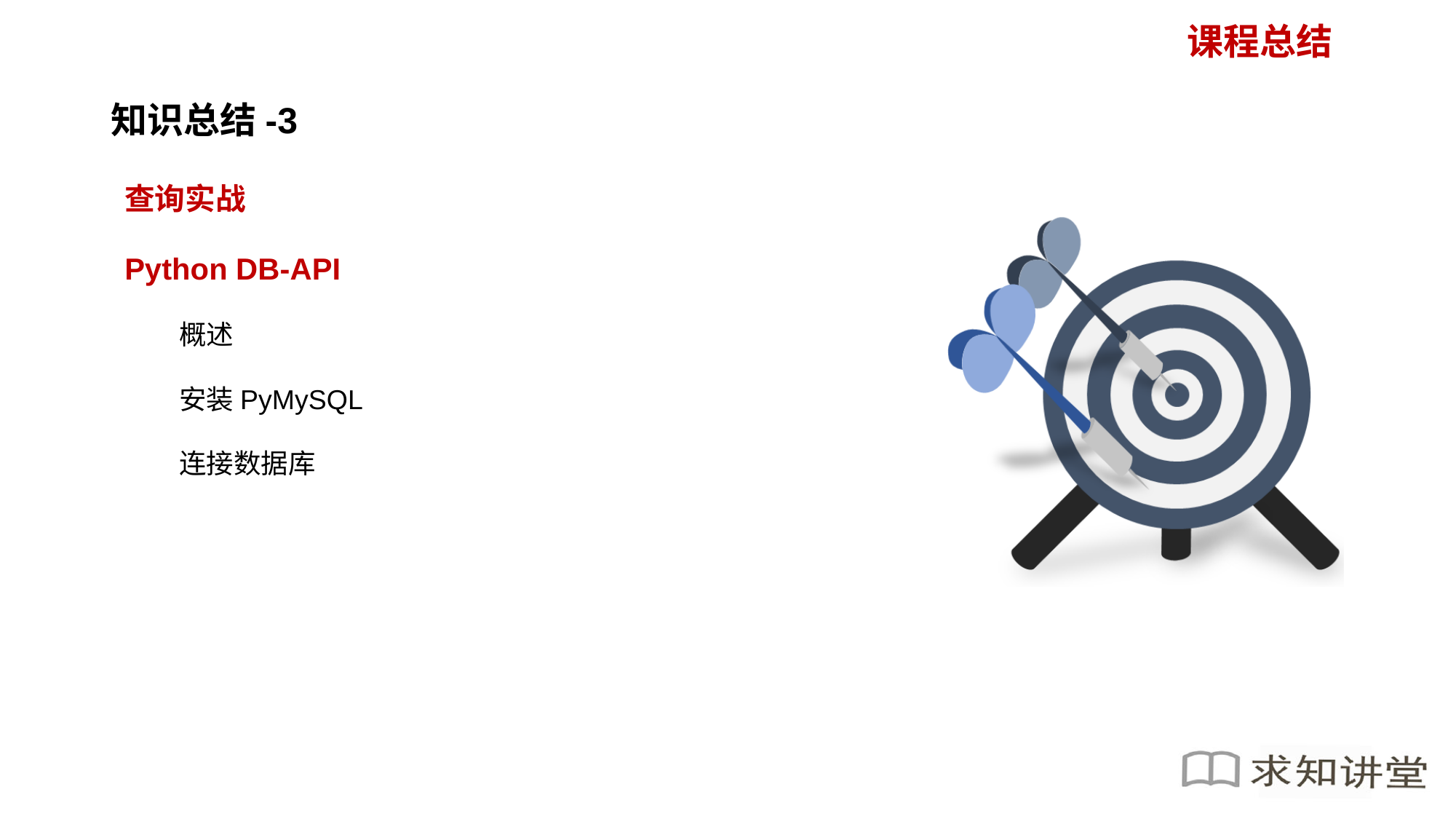

知识总结-3
查询实战
Python DB-API
概述
安装PyMySQL
连接数据库